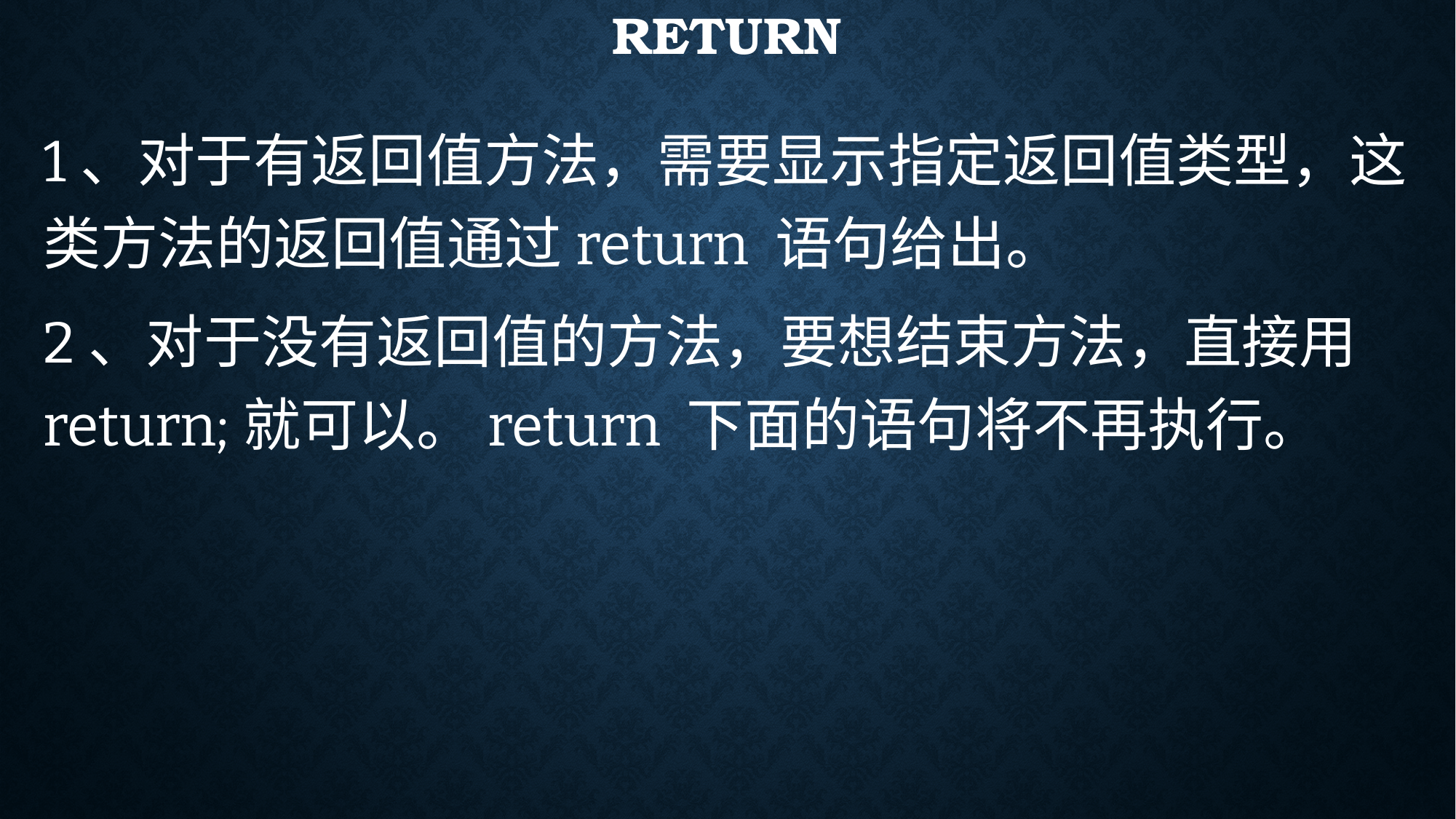

# return
1、对于有返回值方法，需要显示指定返回值类型，这类方法的返回值通过return 语句给出。
2、对于没有返回值的方法，要想结束方法，直接用 return;就可以。return 下面的语句将不再执行。